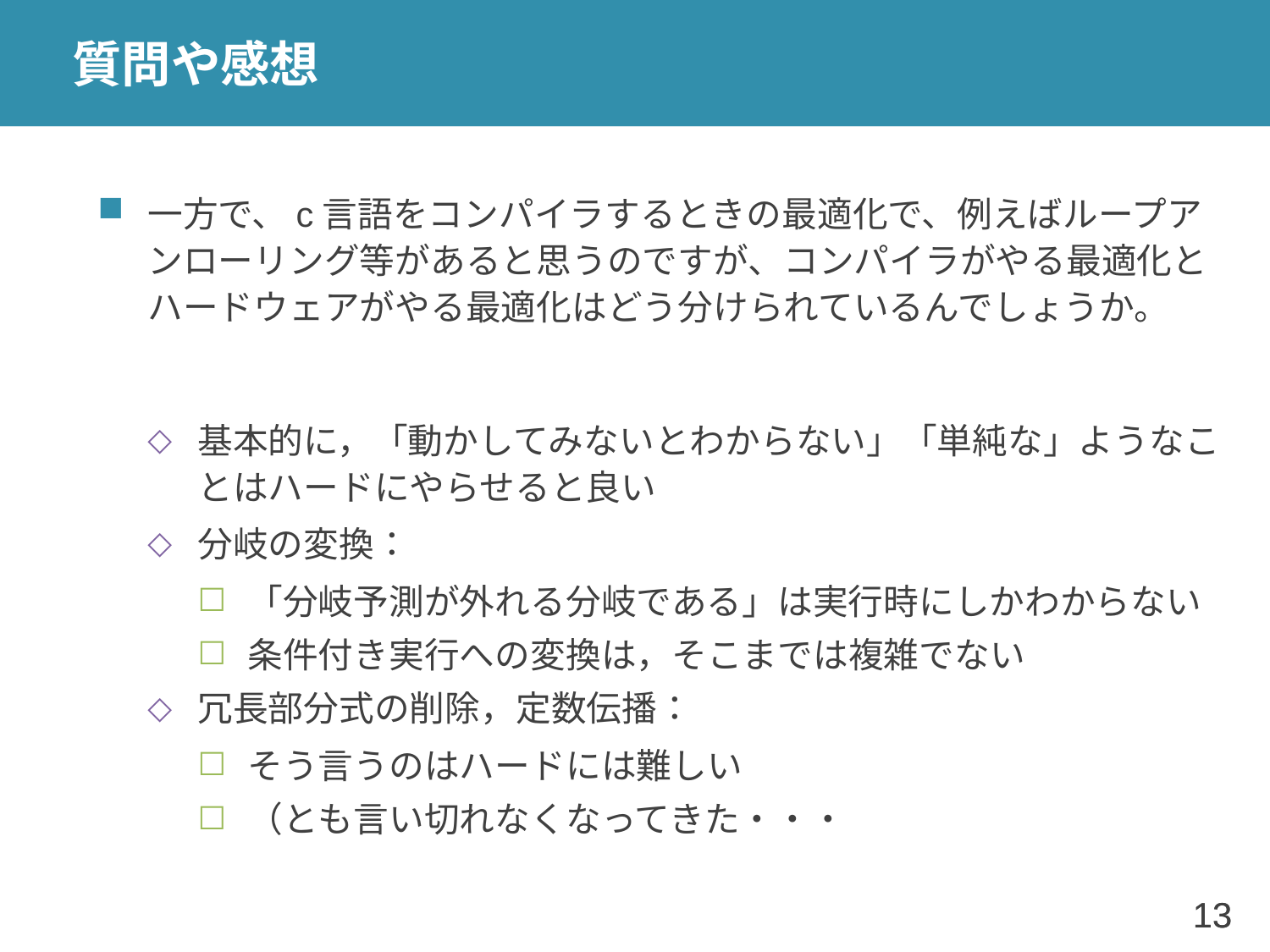

# 質問や感想
一方で、c言語をコンパイラするときの最適化で、例えばループアンローリング等があると思うのですが、コンパイラがやる最適化とハードウェアがやる最適化はどう分けられているんでしょうか。

基本的に，「動かしてみないとわからない」「単純な」ようなことはハードにやらせると良い
分岐の変換：
「分岐予測が外れる分岐である」は実行時にしかわからない
条件付き実行への変換は，そこまでは複雑でない
冗長部分式の削除，定数伝播：
そう言うのはハードには難しい
（とも言い切れなくなってきた・・・